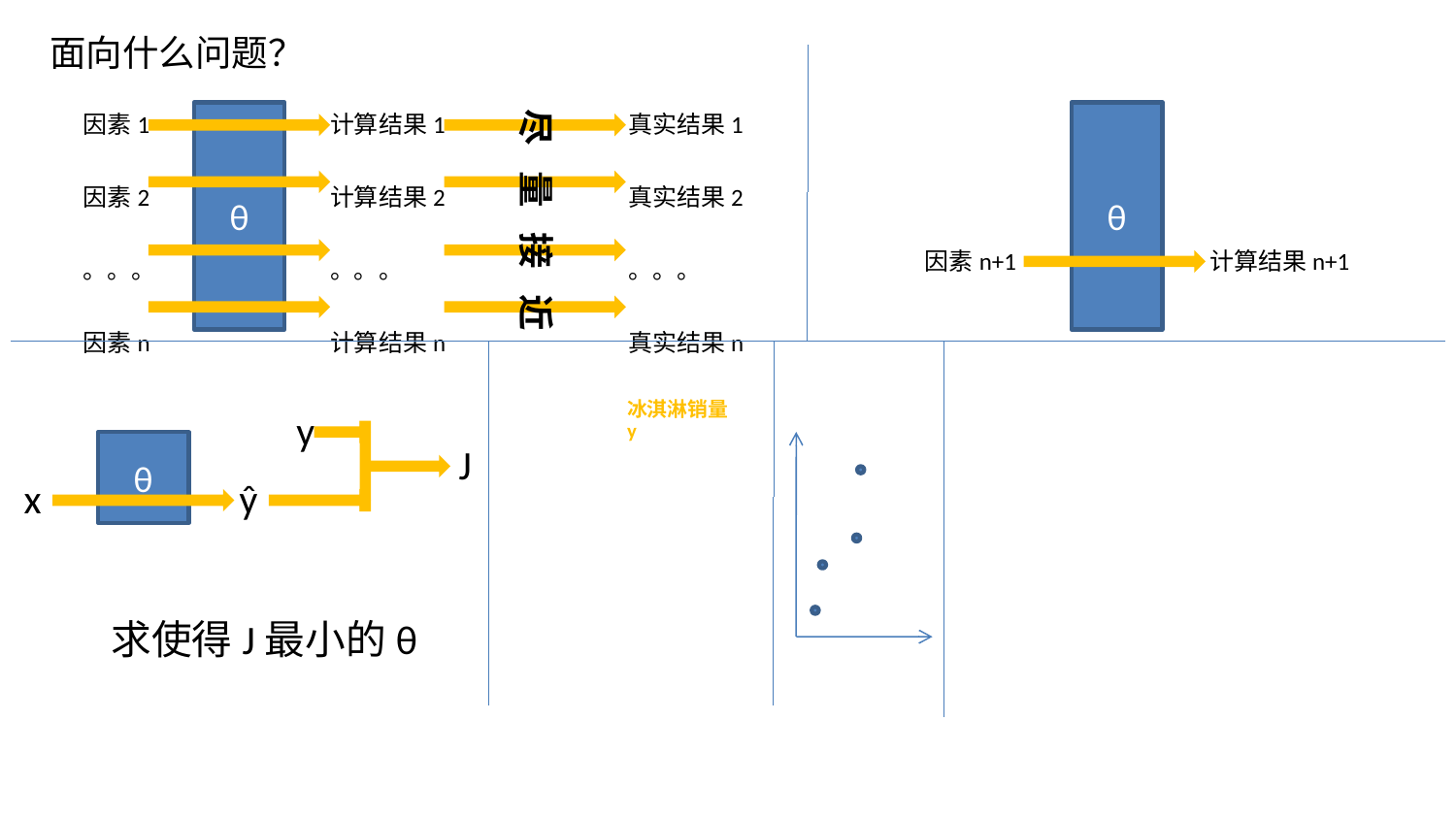

面向什么问题？

因素1

因素2

。。。

因素n
θ
计算结果1

计算结果2

。。。

计算结果n
尽  量  接  近
真实结果1

真实结果2

。。。

真实结果n
θ

因素n+1
计算结果n+1

| 天气 x | 冰淇淋销量 y |
| --- | --- |
|  |  |
|  |  |
|  |  |
|  |  |
|  |  |
|  |  |
y

θ
J

x
ŷ

求使得J最小的θ